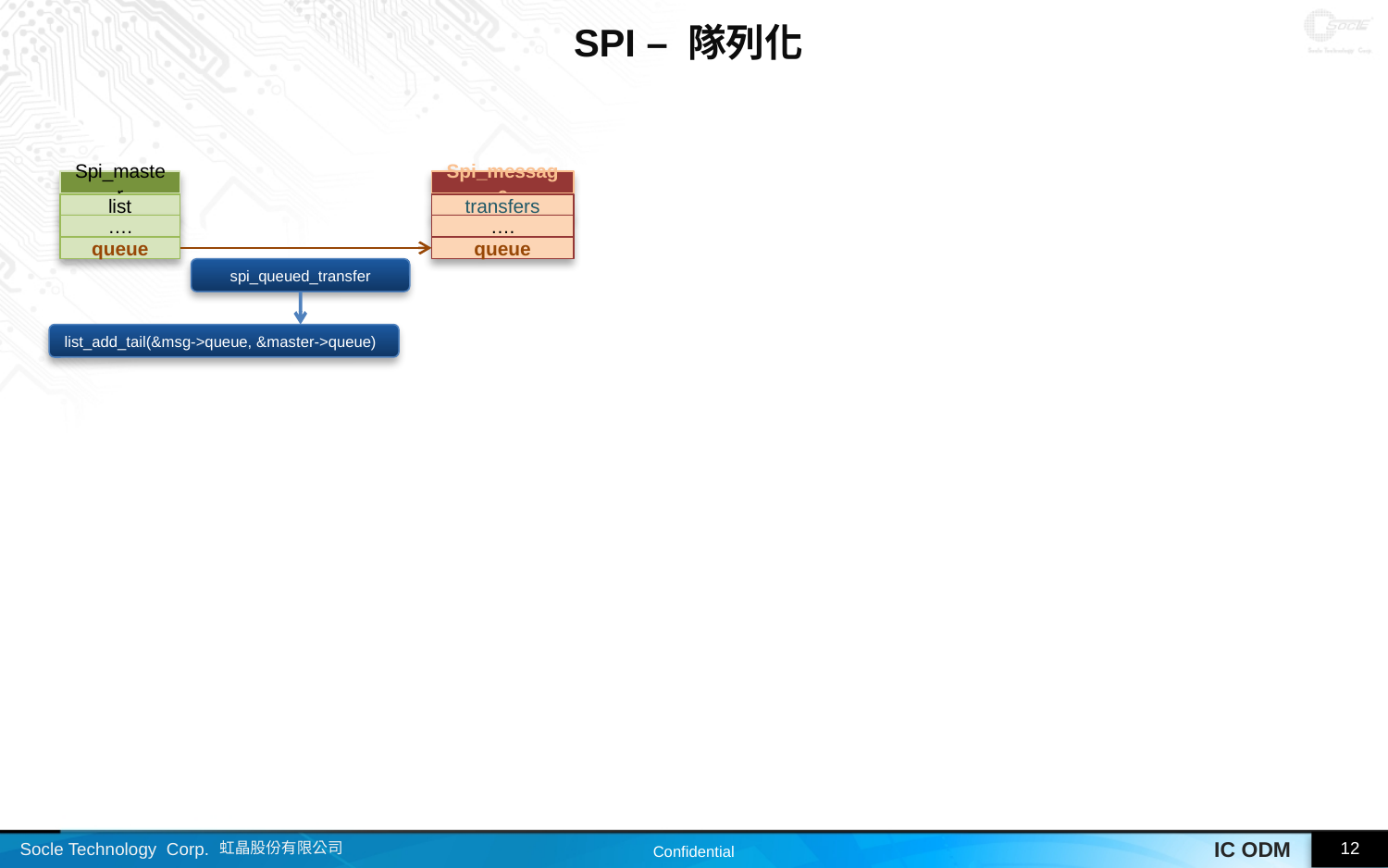

# SPI – 隊列化

Spi_master
Spi_message
list
transfers
….
….
queue
queue
spi_queued_transfer
list_add_tail(&msg->queue, &master->queue)